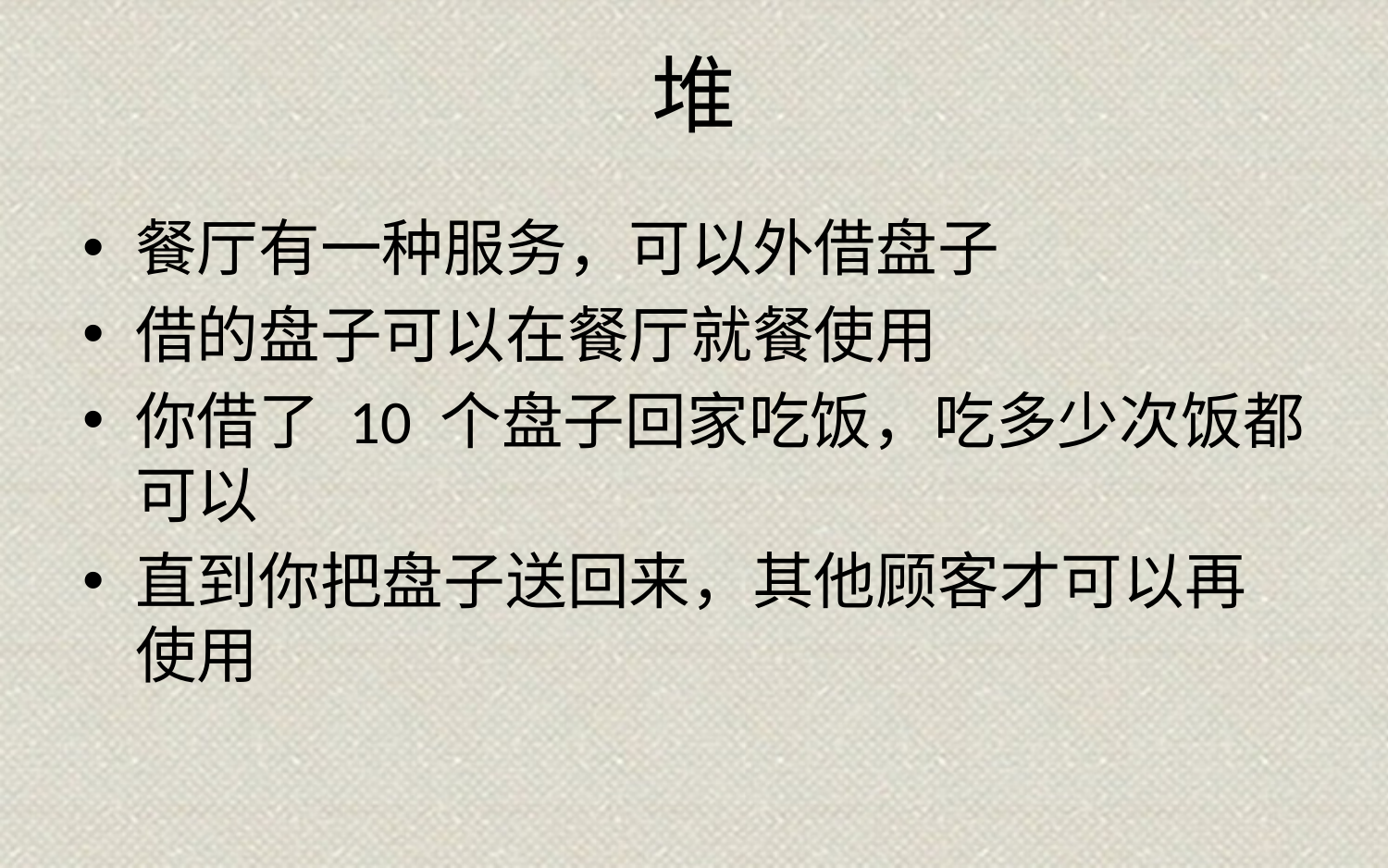

# 堆
餐厅有一种服务，可以外借盘子
借的盘子可以在餐厅就餐使用
你借了 10 个盘子回家吃饭，吃多少次饭都可以
直到你把盘子送回来，其他顾客才可以再使用